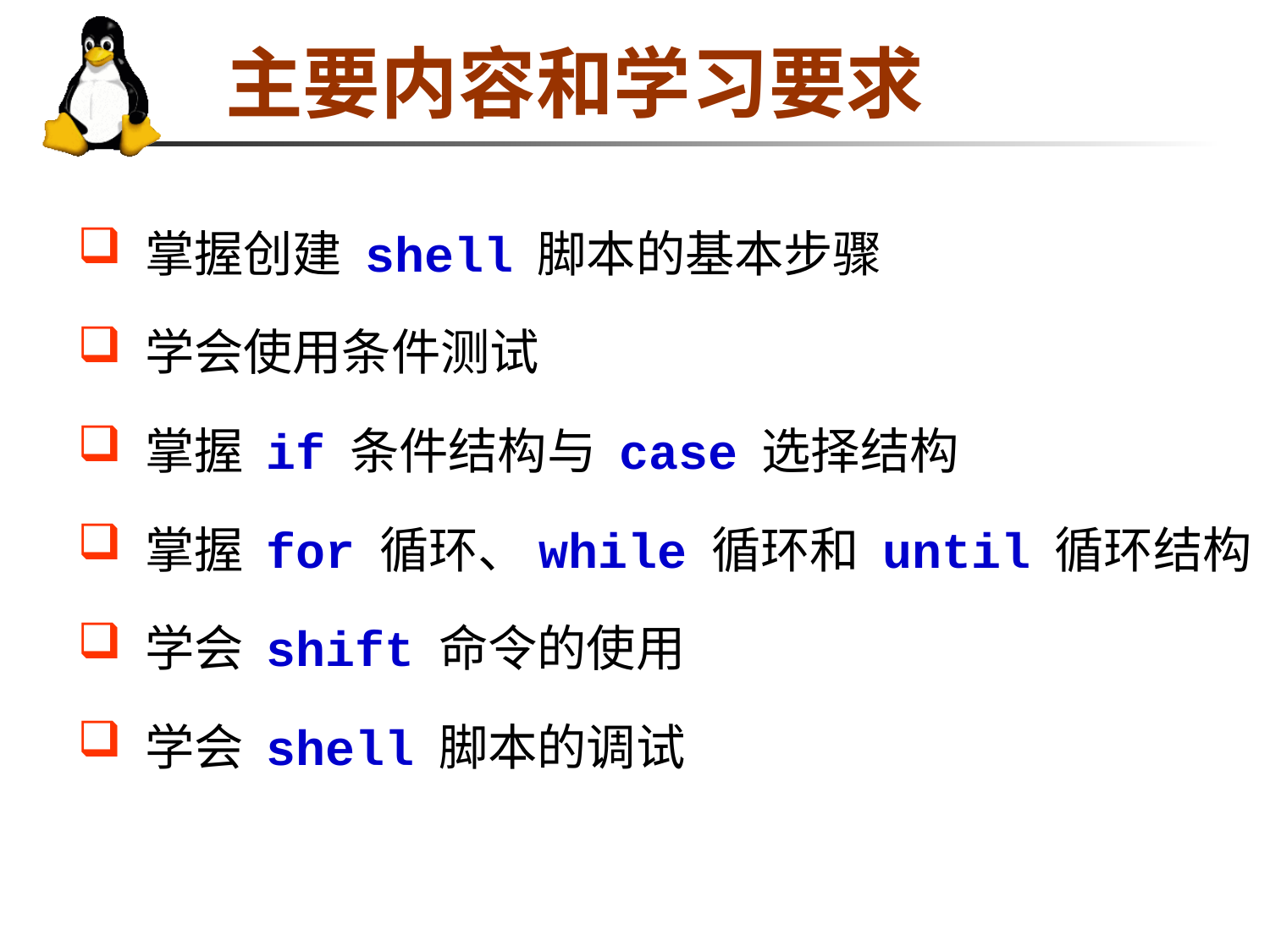

# 主要内容和学习要求
 掌握创建 shell 脚本的基本步骤
 学会使用条件测试
 掌握 if 条件结构与 case 选择结构
 掌握 for 循环、while 循环和 until 循环结构
 学会 shift 命令的使用
 学会 shell 脚本的调试